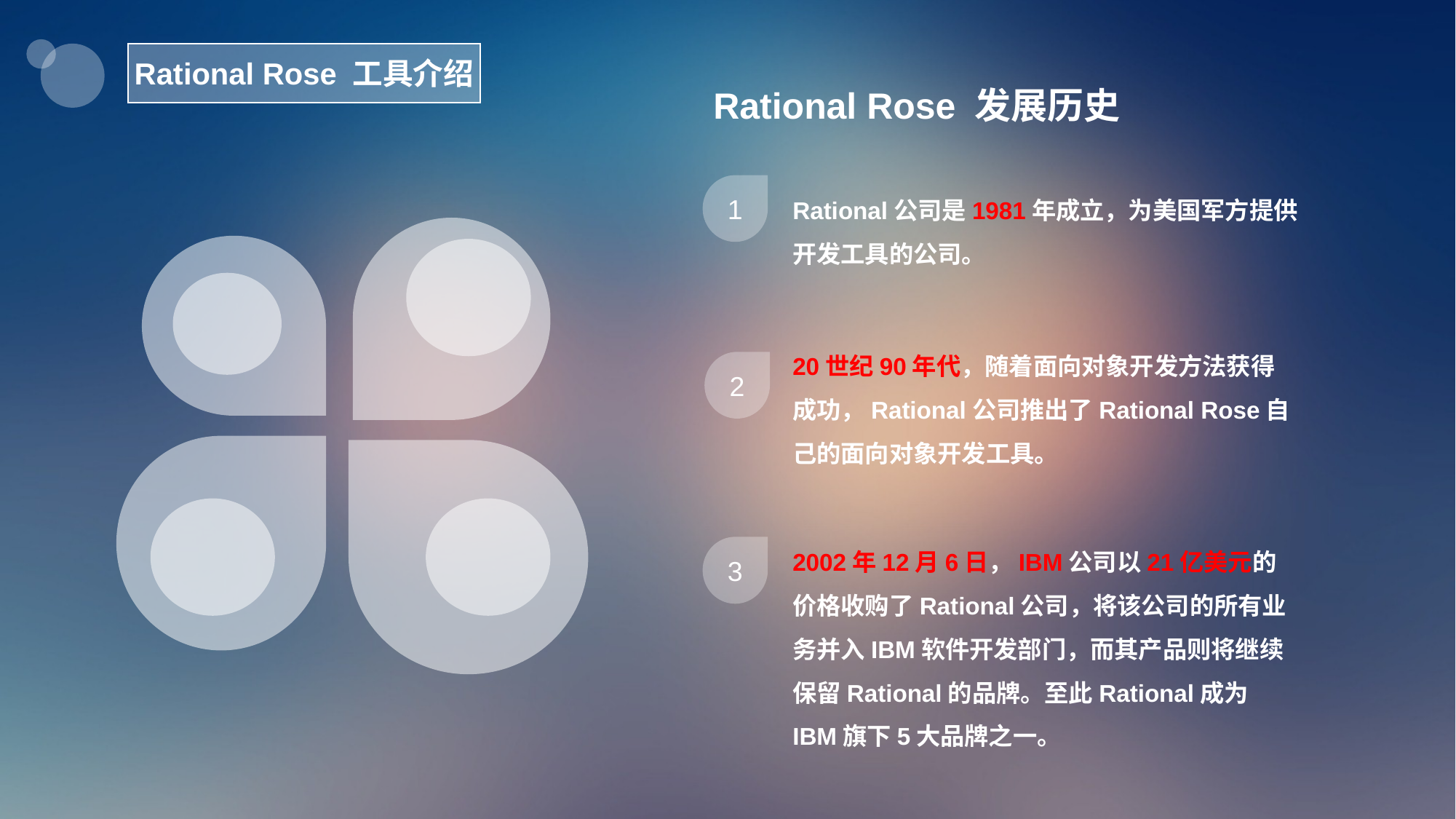

Rational Rose 工具介绍
Rational Rose 发展历史
1
Rational公司是1981年成立，为美国军方提供开发工具的公司。

20世纪90年代，随着面向对象开发方法获得成功，Rational公司推出了Rational Rose自己的面向对象开发工具。
2

2002年12月6日，IBM公司以21亿美元的价格收购了Rational公司，将该公司的所有业务并入IBM软件开发部门，而其产品则将继续保留Rational的品牌。至此Rational成为IBM旗下5大品牌之一。
3